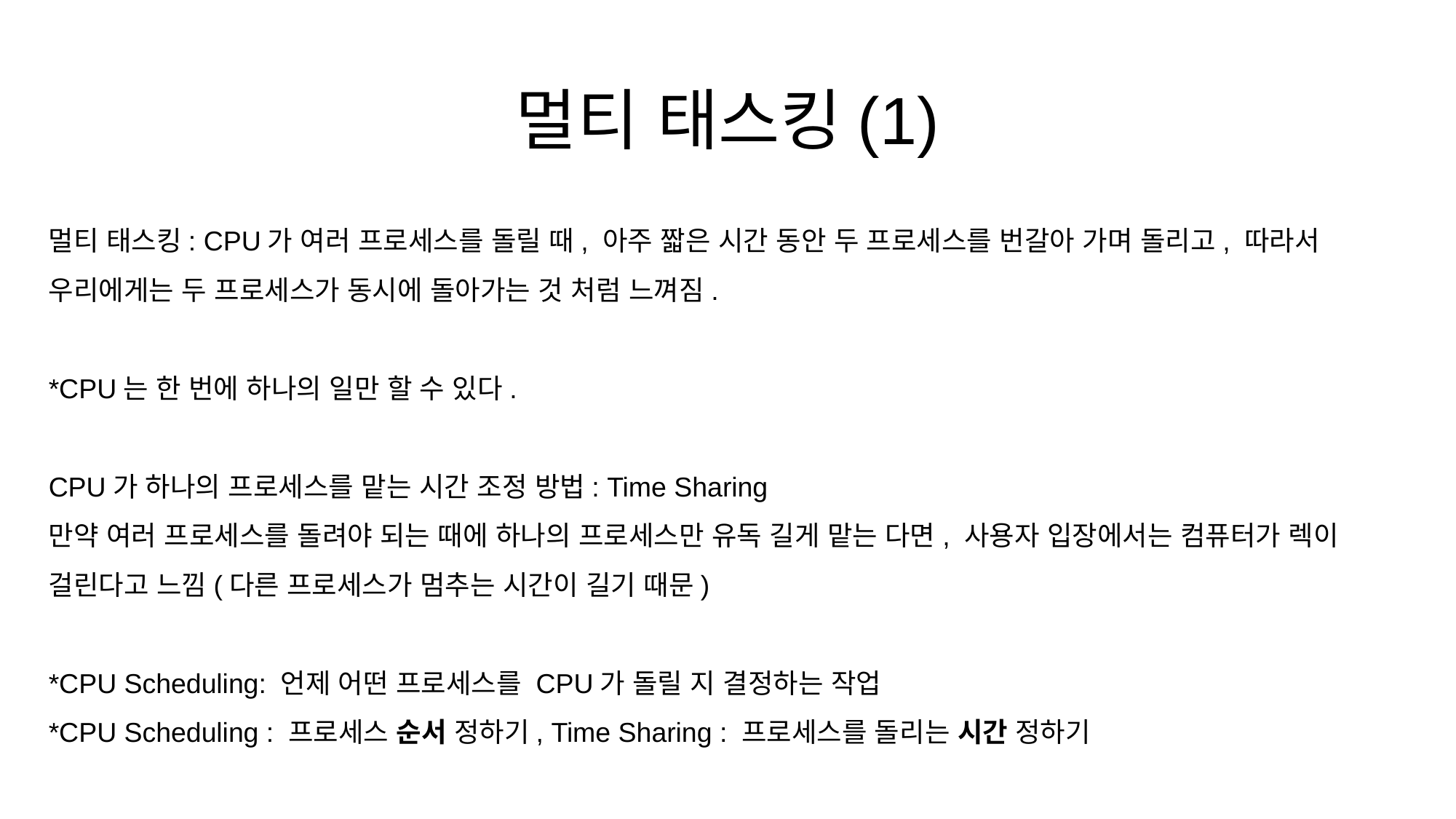

# 멀티 태스킹(1)
멀티 태스킹: CPU가 여러 프로세스를 돌릴 때, 아주 짧은 시간 동안 두 프로세스를 번갈아 가며 돌리고, 따라서 우리에게는 두 프로세스가 동시에 돌아가는 것 처럼 느껴짐.

*CPU는 한 번에 하나의 일만 할 수 있다.

CPU가 하나의 프로세스를 맡는 시간 조정 방법: Time Sharing
만약 여러 프로세스를 돌려야 되는 때에 하나의 프로세스만 유독 길게 맡는 다면, 사용자 입장에서는 컴퓨터가 렉이 걸린다고 느낌(다른 프로세스가 멈추는 시간이 길기 때문)

*CPU Scheduling: 언제 어떤 프로세스를 CPU가 돌릴 지 결정하는 작업
*CPU Scheduling : 프로세스 순서 정하기, Time Sharing : 프로세스를 돌리는 시간 정하기